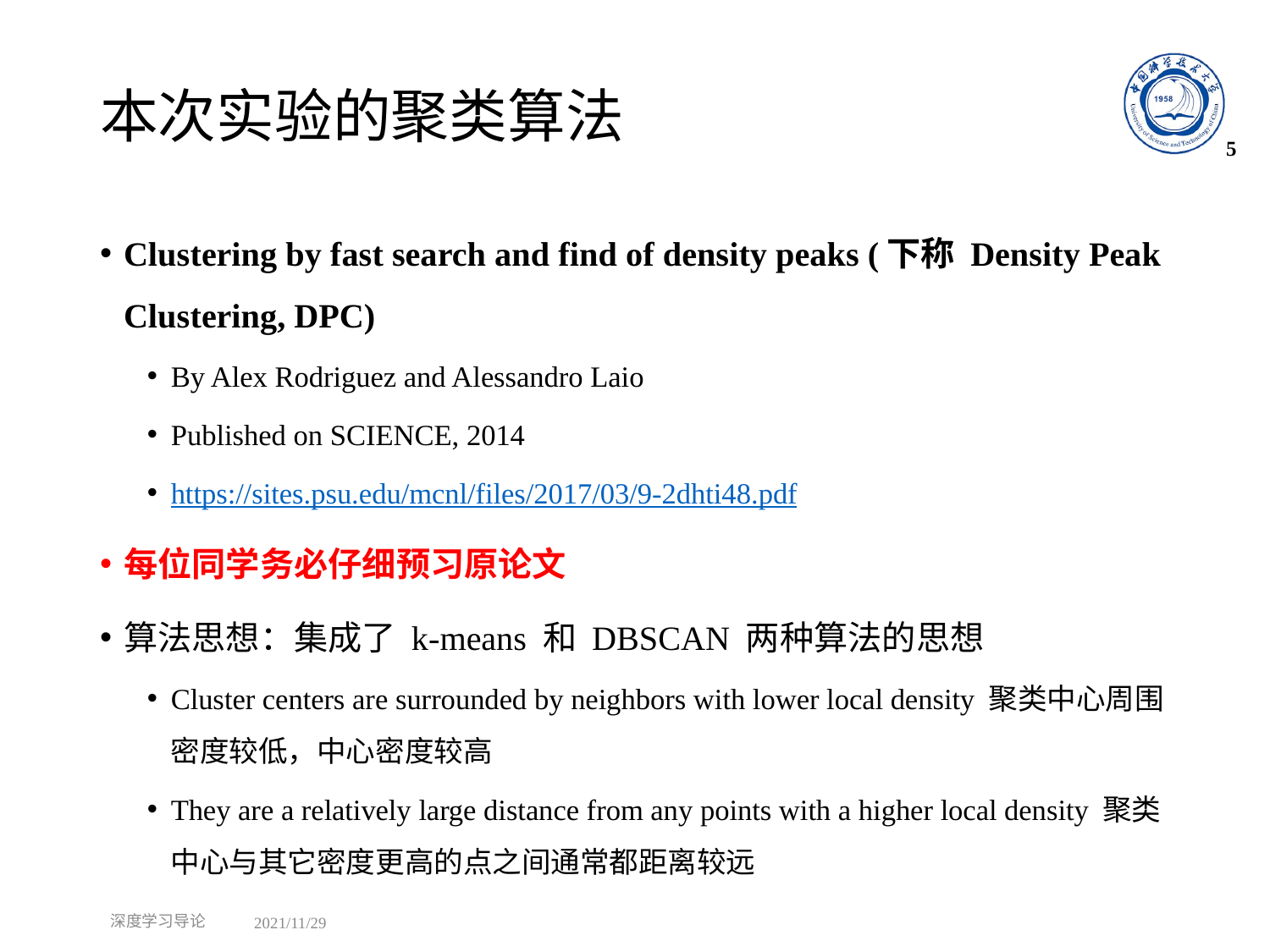

# 本次实验的聚类算法
5
Clustering by fast search and find of density peaks (下称 Density Peak Clustering, DPC)
By Alex Rodriguez and Alessandro Laio
Published on SCIENCE, 2014
https://sites.psu.edu/mcnl/files/2017/03/9-2dhti48.pdf
每位同学务必仔细预习原论文
算法思想：集成了 k-means 和 DBSCAN 两种算法的思想
Cluster centers are surrounded by neighbors with lower local density 聚类中心周围密度较低，中心密度较高
They are a relatively large distance from any points with a higher local density 聚类中心与其它密度更高的点之间通常都距离较远
深度学习导论
2021/11/29